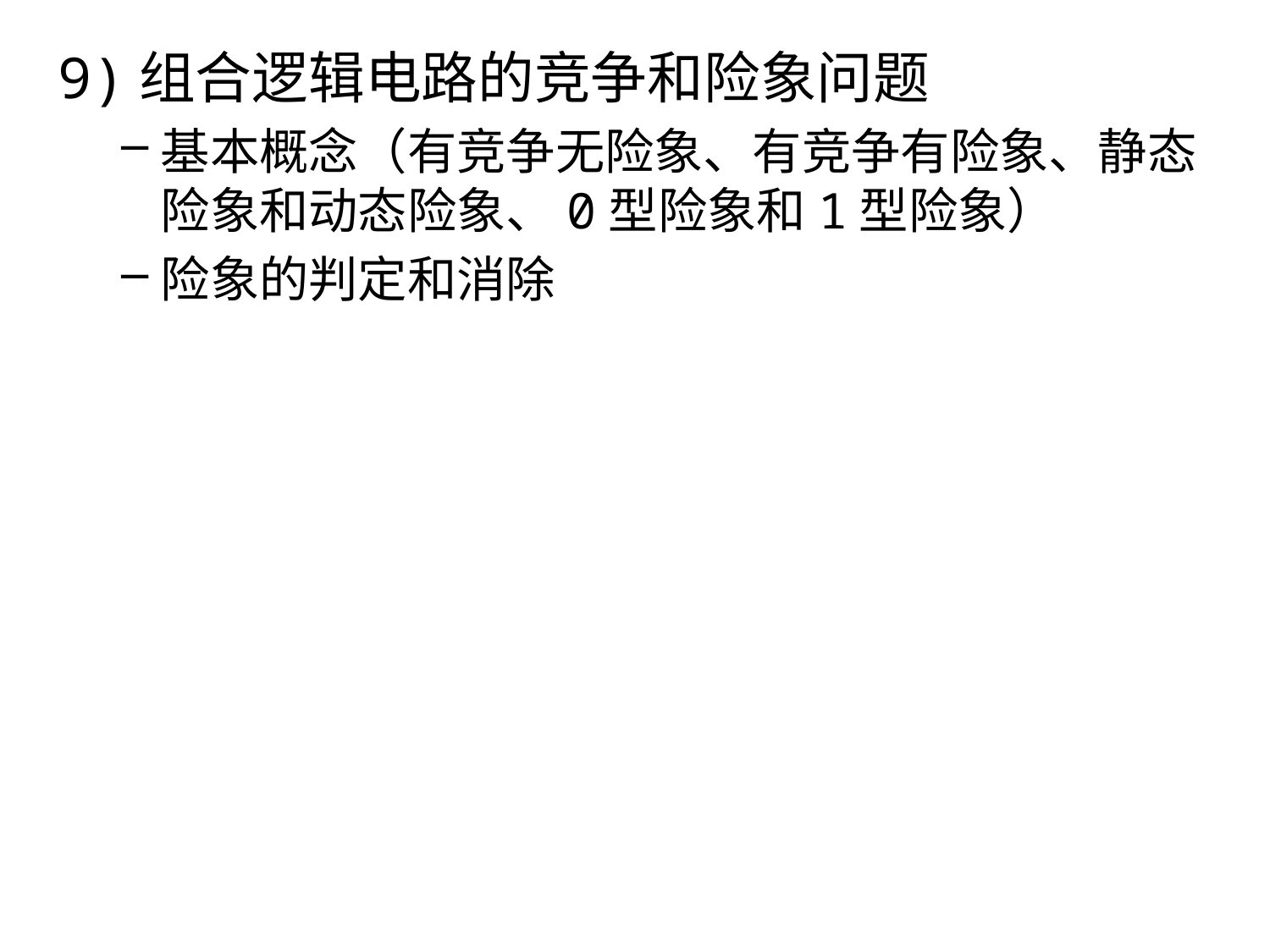

9)组合逻辑电路的竞争和险象问题
基本概念（有竞争无险象、有竞争有险象、静态险象和动态险象、0型险象和1型险象）
险象的判定和消除